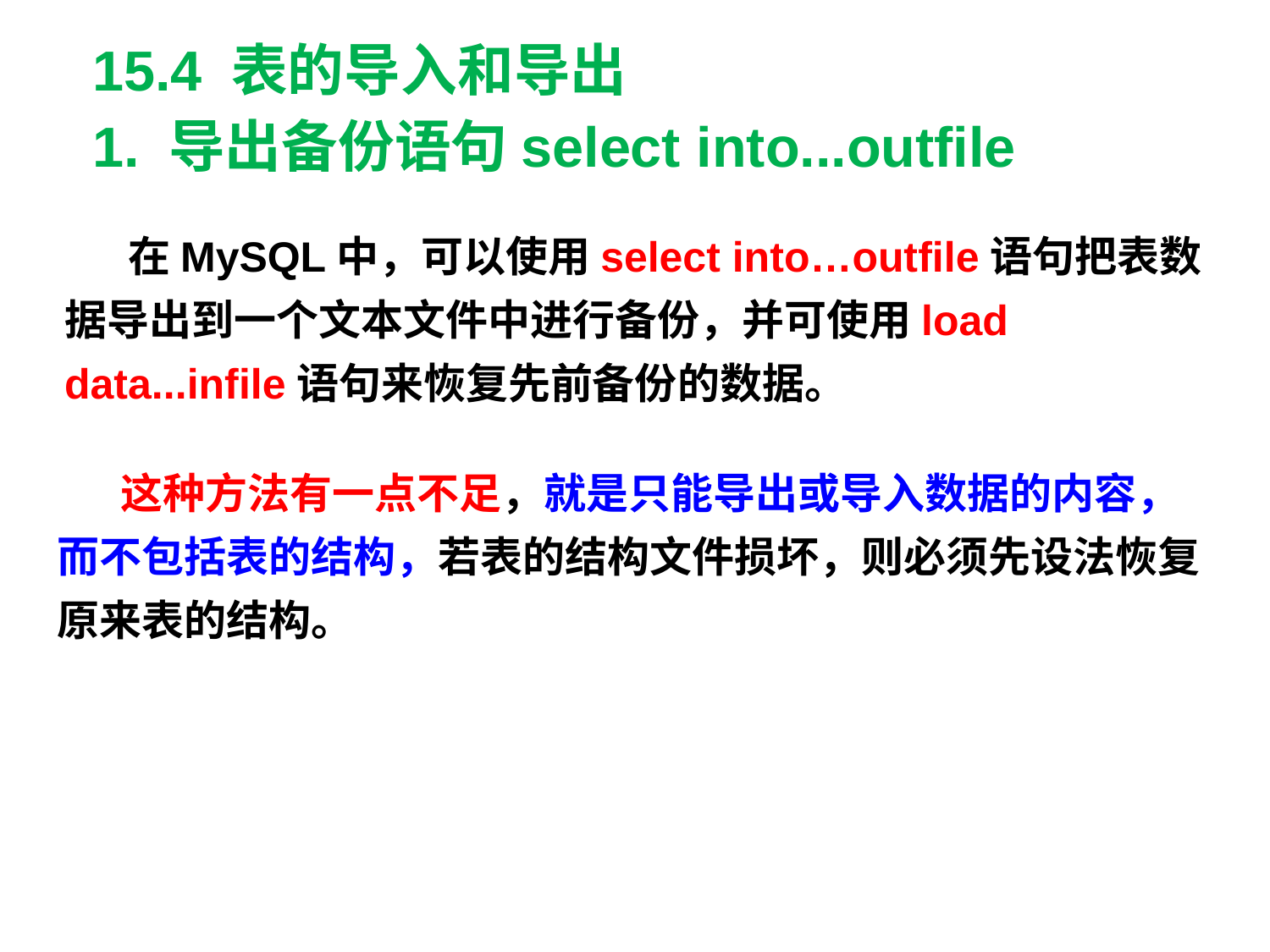

15.4 表的导入和导出
1. 导出备份语句select into...outfile
在MySQL中，可以使用select into…outfile语句把表数据导出到一个文本文件中进行备份，并可使用load data...infile语句来恢复先前备份的数据。
这种方法有一点不足，就是只能导出或导入数据的内容，而不包括表的结构，若表的结构文件损坏，则必须先设法恢复原来表的结构。